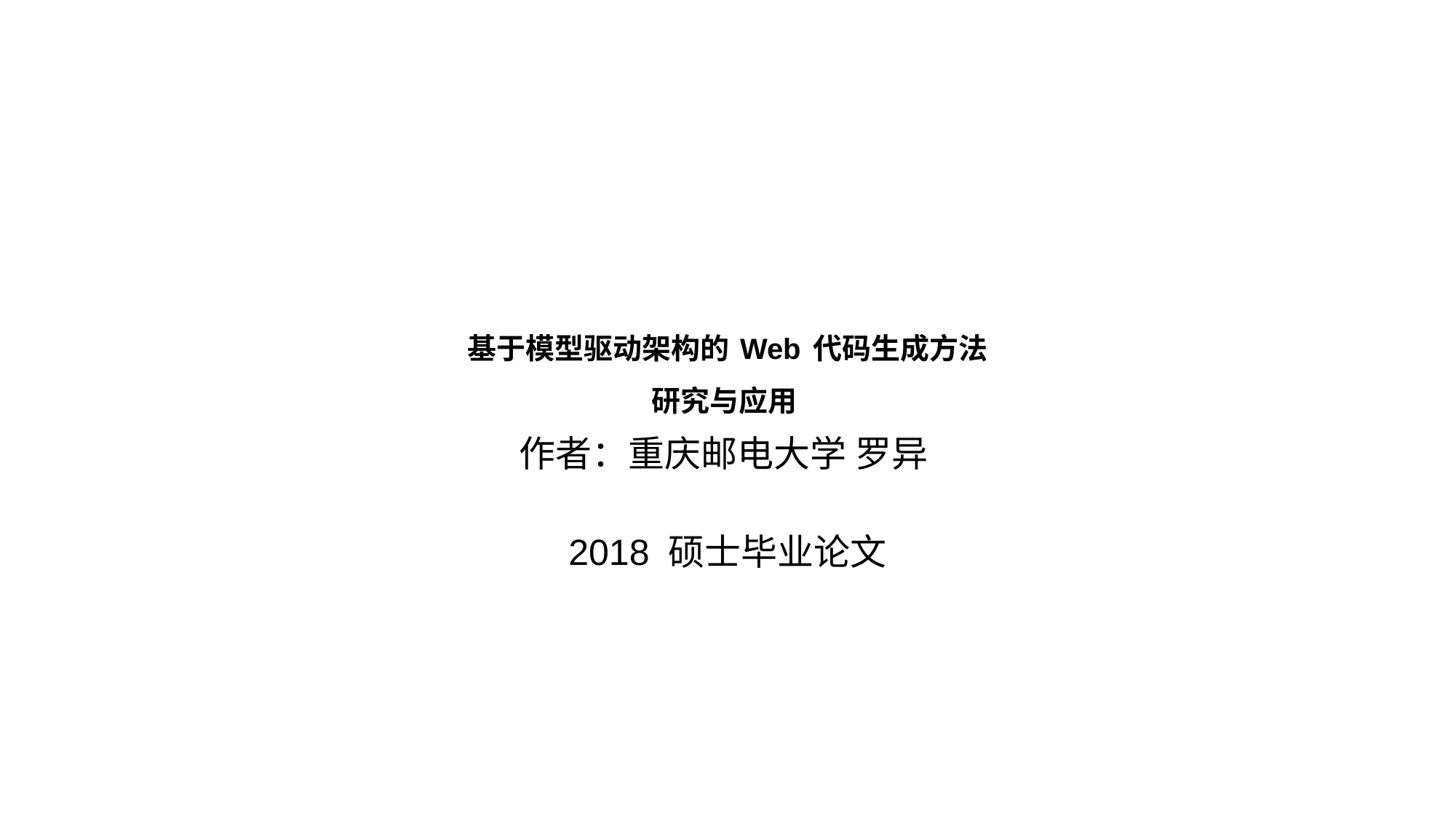

# 基于模型驱动架构的 Web 代码生成方法 研究与应用
作者：重庆邮电大学 罗异
2018 硕士毕业论文